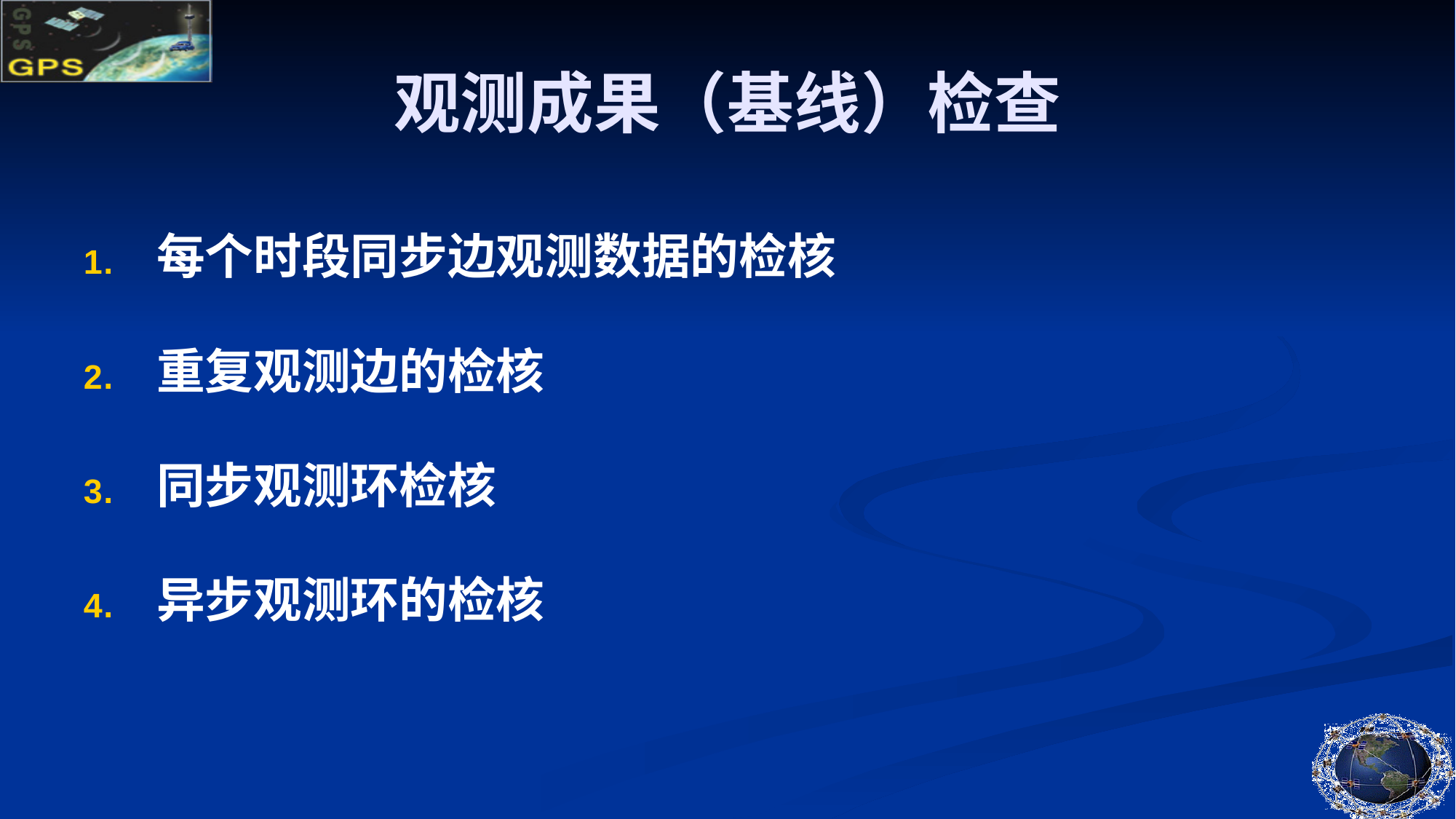

# 观测成果（基线）检查
每个时段同步边观测数据的检核
重复观测边的检核
同步观测环检核
异步观测环的检核